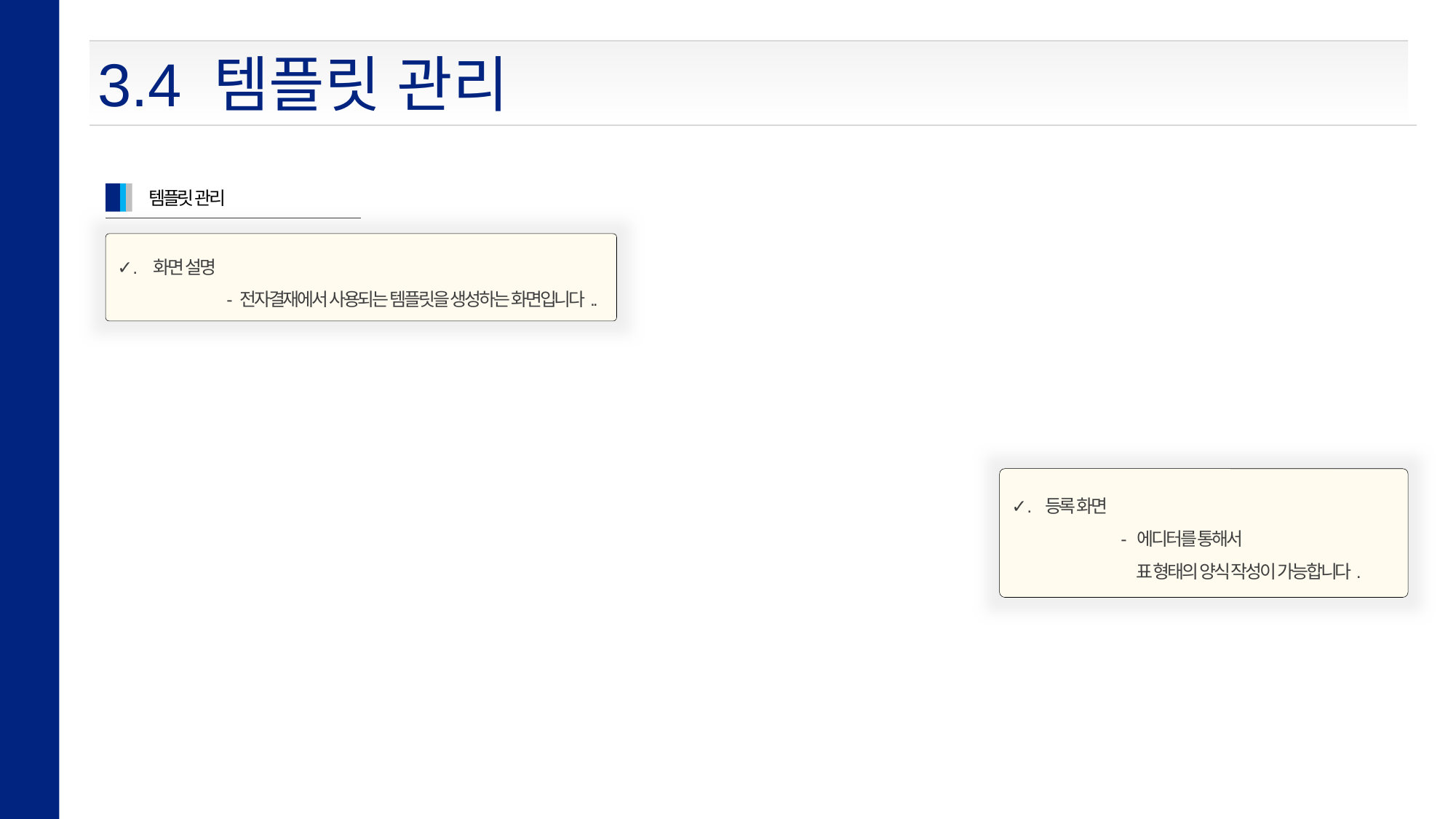

3.4 템플릿 관리
템플릿 관리

✓.    화면 설명
	- 전자결재에서 사용되는 템플릿을 생성하는 화면입니다..
✓.   등록 화면
	-  에디터를 통해서
	   표 형태의 양식 작성이 가능합니다.